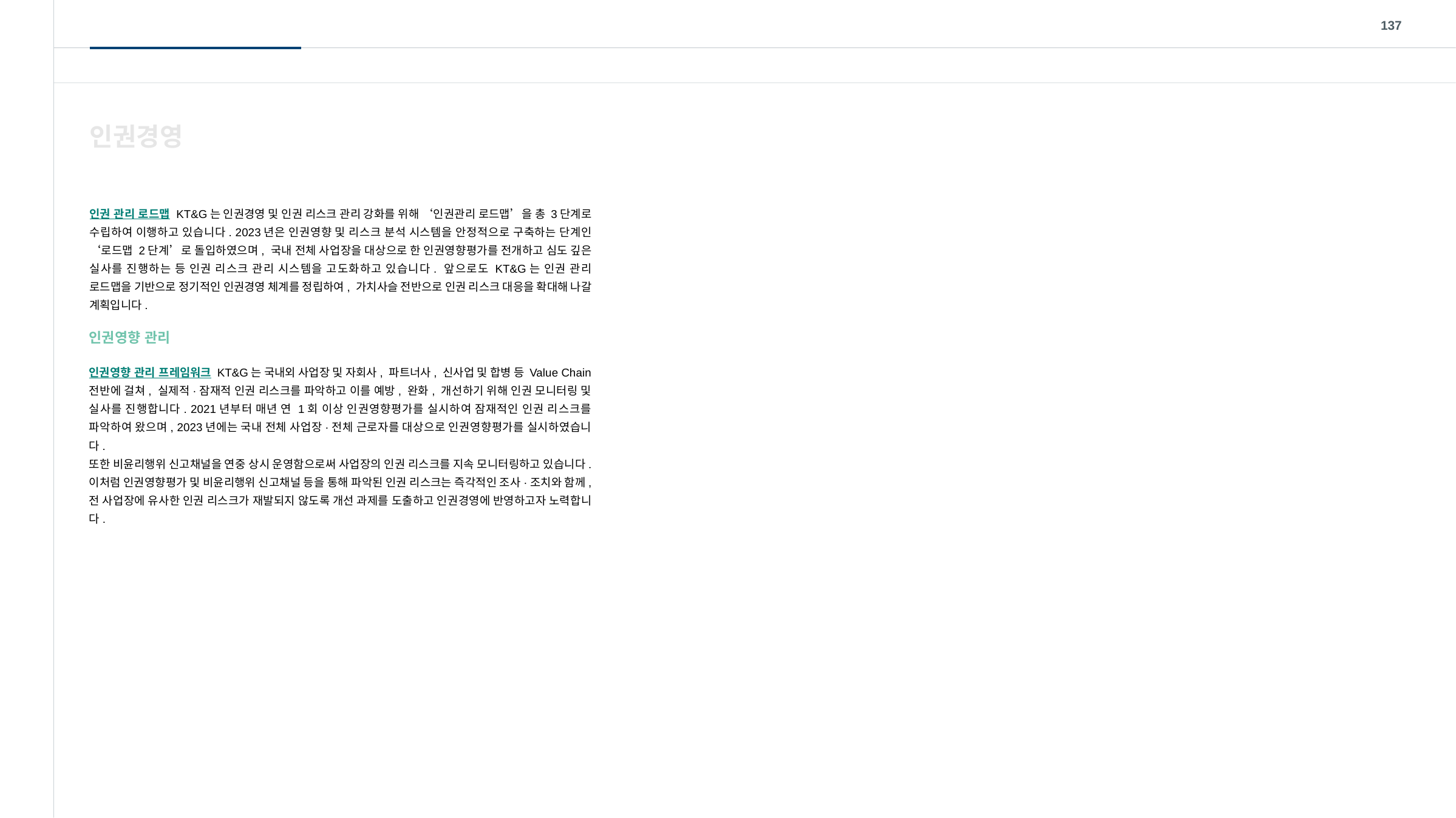

137
인권경영
인권 관리 로드맵 KT&G는 인권경영 및 인권 리스크 관리 강화를 위해 ‘인권관리 로드맵’을 총 3단계로 수립하여 이행하고 있습니다. 2023년은 인권영향 및 리스크 분석 시스템을 안정적으로 구축하는 단계인 ‘로드맵 2단계’로 돌입하였으며, 국내 전체 사업장을 대상으로 한 인권영향평가를 전개하고 심도 깊은 실사를 진행하는 등 인권 리스크 관리 시스템을 고도화하고 있습니다. 앞으로도 KT&G는 인권 관리 로드맵을 기반으로 정기적인 인권경영 체계를 정립하여, 가치사슬 전반으로 인권 리스크 대응을 확대해 나갈 계획입니다.
인권영향 관리
인권영향 관리 프레임워크 KT&G는 국내외 사업장 및 자회사, 파트너사, 신사업 및 합병 등 Value Chain 전반에 걸쳐, 실제적·잠재적 인권 리스크를 파악하고 이를 예방, 완화, 개선하기 위해 인권 모니터링 및 실사를 진행합니다. 2021년부터 매년 연 1회 이상 인권영향평가를 실시하여 잠재적인 인권 리스크를 파악하여 왔으며, 2023년에는 국내 전체 사업장·전체 근로자를 대상으로 인권영향평가를 실시하였습니다.
또한 비윤리행위 신고채널을 연중 상시 운영함으로써 사업장의 인권 리스크를 지속 모니터링하고 있습니다. 이처럼 인권영향평가 및 비윤리행위 신고채널 등을 통해 파악된 인권 리스크는 즉각적인 조사·조치와 함께, 전 사업장에 유사한 인권 리스크가 재발되지 않도록 개선 과제를 도출하고 인권경영에 반영하고자 노력합니다.